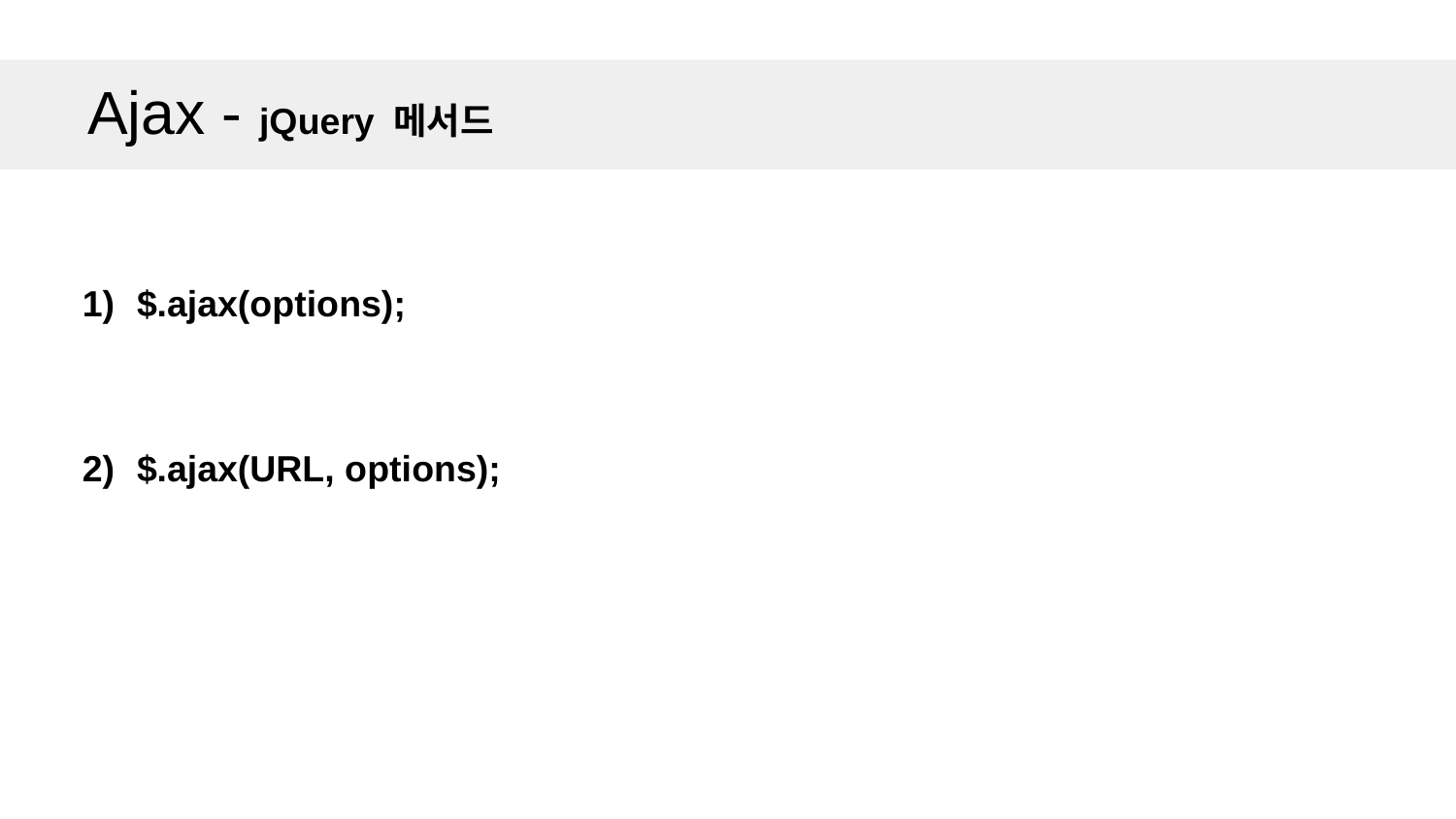

Ajax - jQuery 메서드

$.ajax(options);

$.ajax(URL, options);